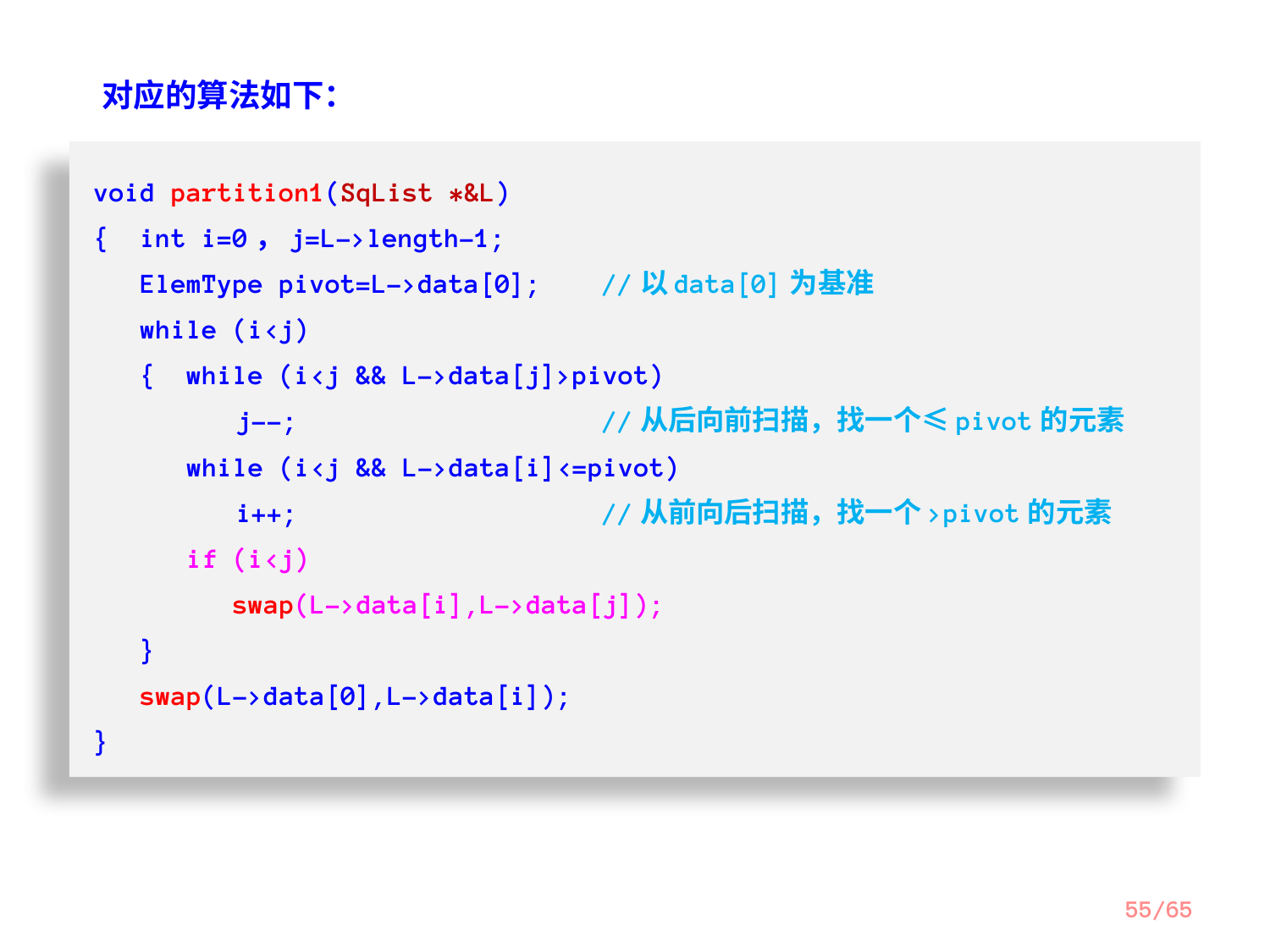

对应的算法如下：
void partition1(SqList *&L)
{  int i=0，j=L->length-1;
   ElemType pivot=L->data[0];	//以data[0]为基准
   while (i<j)
   {  while (i<j && L->data[j]>pivot)
	 j--;	  	 	//从后向前扫描，找一个≤pivot的元素
      while (i<j && L->data[i]<=pivot)
	 i++;			//从前向后扫描，找一个>pivot的元素
      if (i<j)
         swap(L->data[i],L->data[j]);
   }
   swap(L->data[0],L->data[i]);
}
55/65